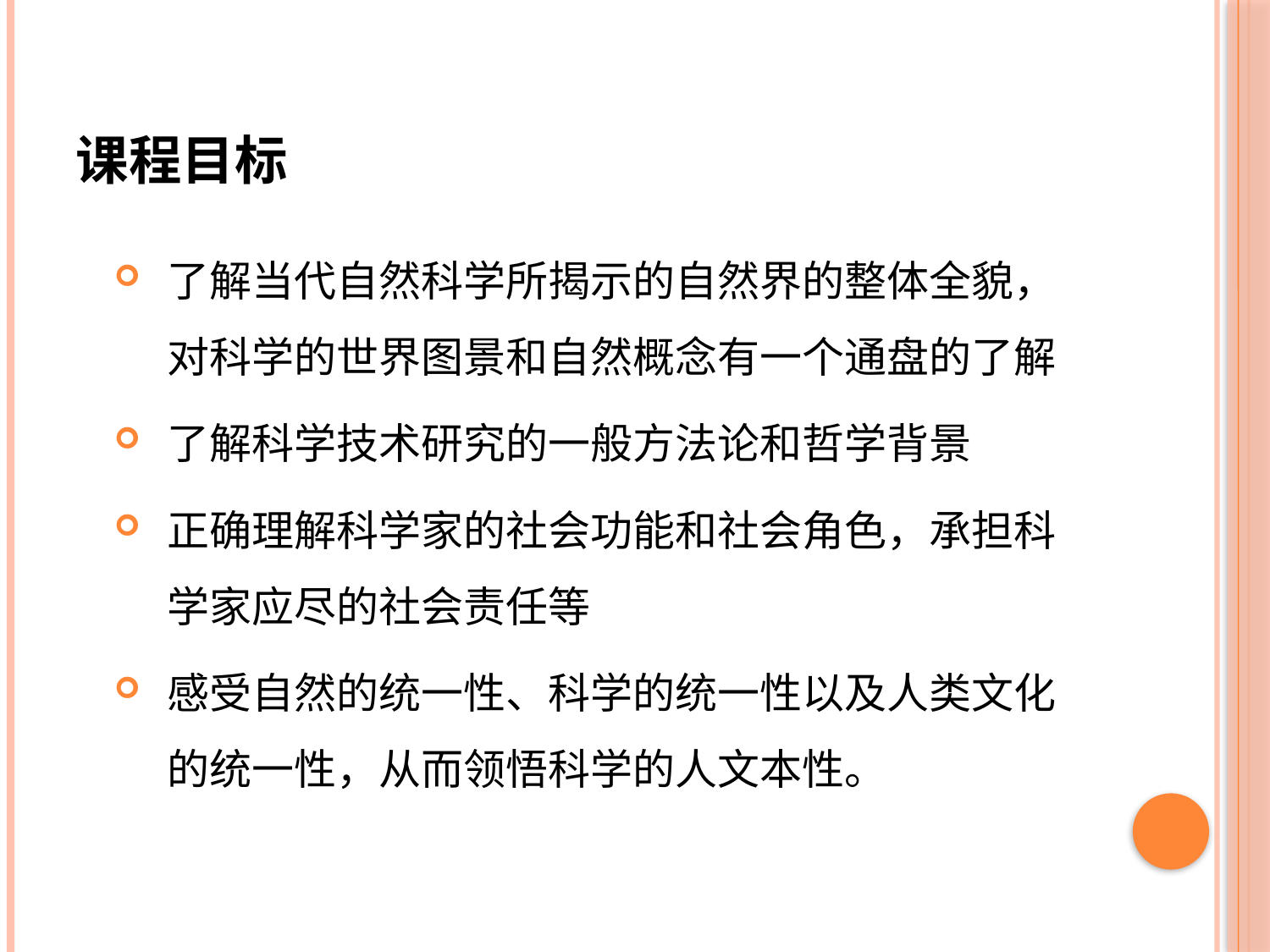

# 课程目标
了解当代自然科学所揭示的自然界的整体全貌，对科学的世界图景和自然概念有一个通盘的了解
了解科学技术研究的一般方法论和哲学背景
正确理解科学家的社会功能和社会角色，承担科学家应尽的社会责任等
感受自然的统一性、科学的统一性以及人类文化的统一性，从而领悟科学的人文本性。